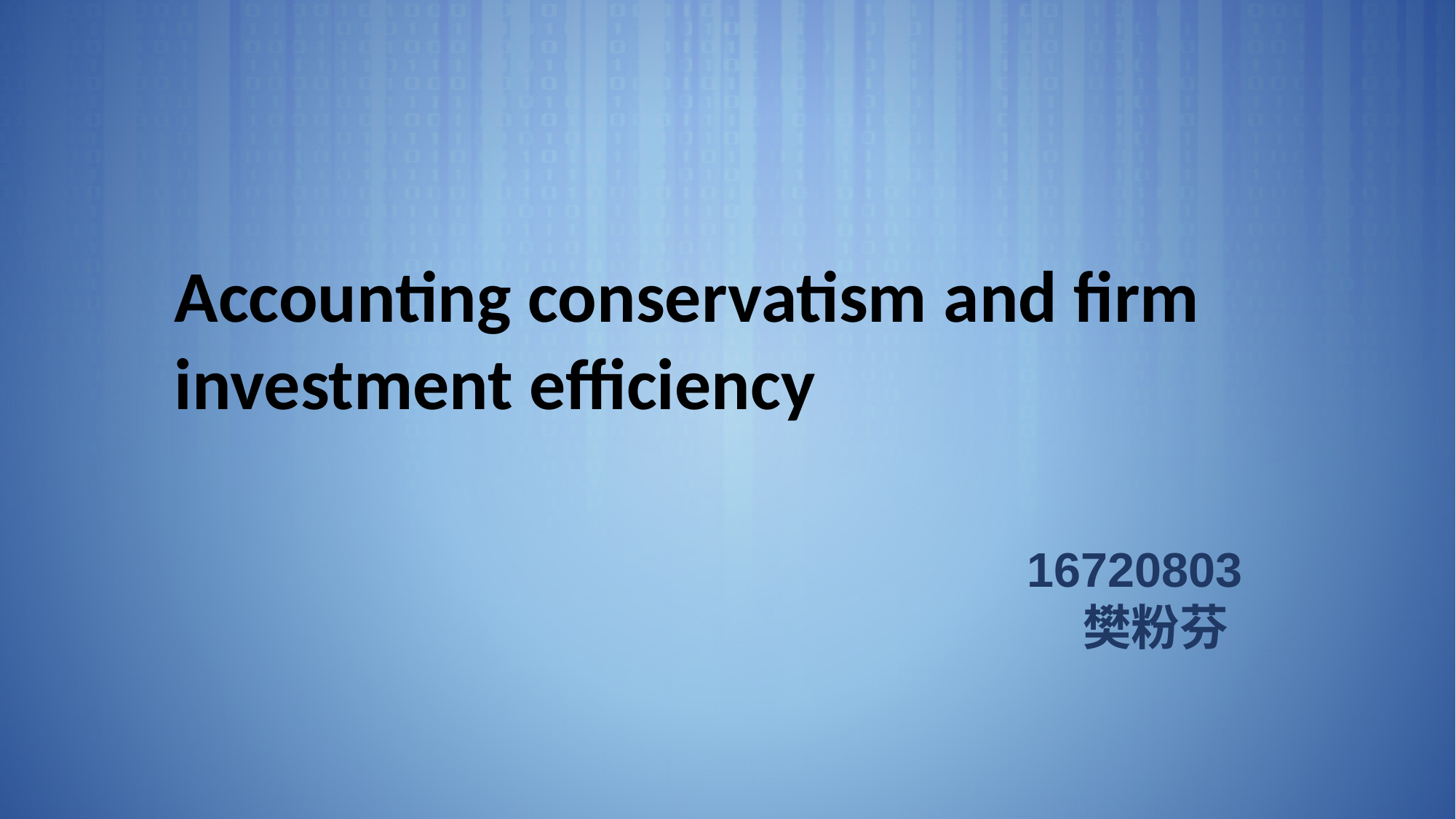

Accounting conservatism and firm investment efficiency

16720803
    樊粉芬